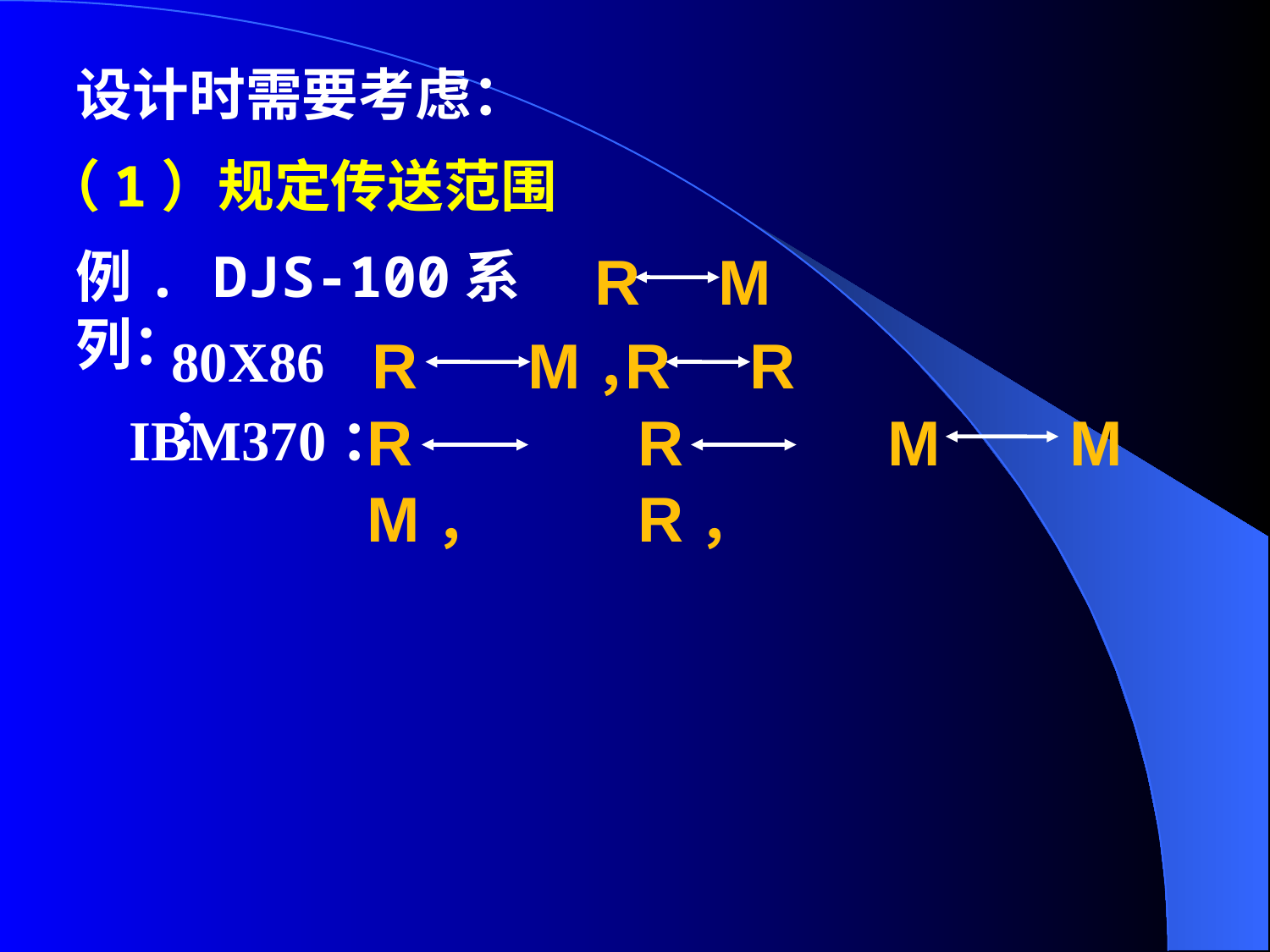

设计时需要考虑：
（1）规定传送范围
例. DJS-100系列：
R     M

80X86：
R       M，

R     R

R        M，

R       R，

M        M

IBM370：